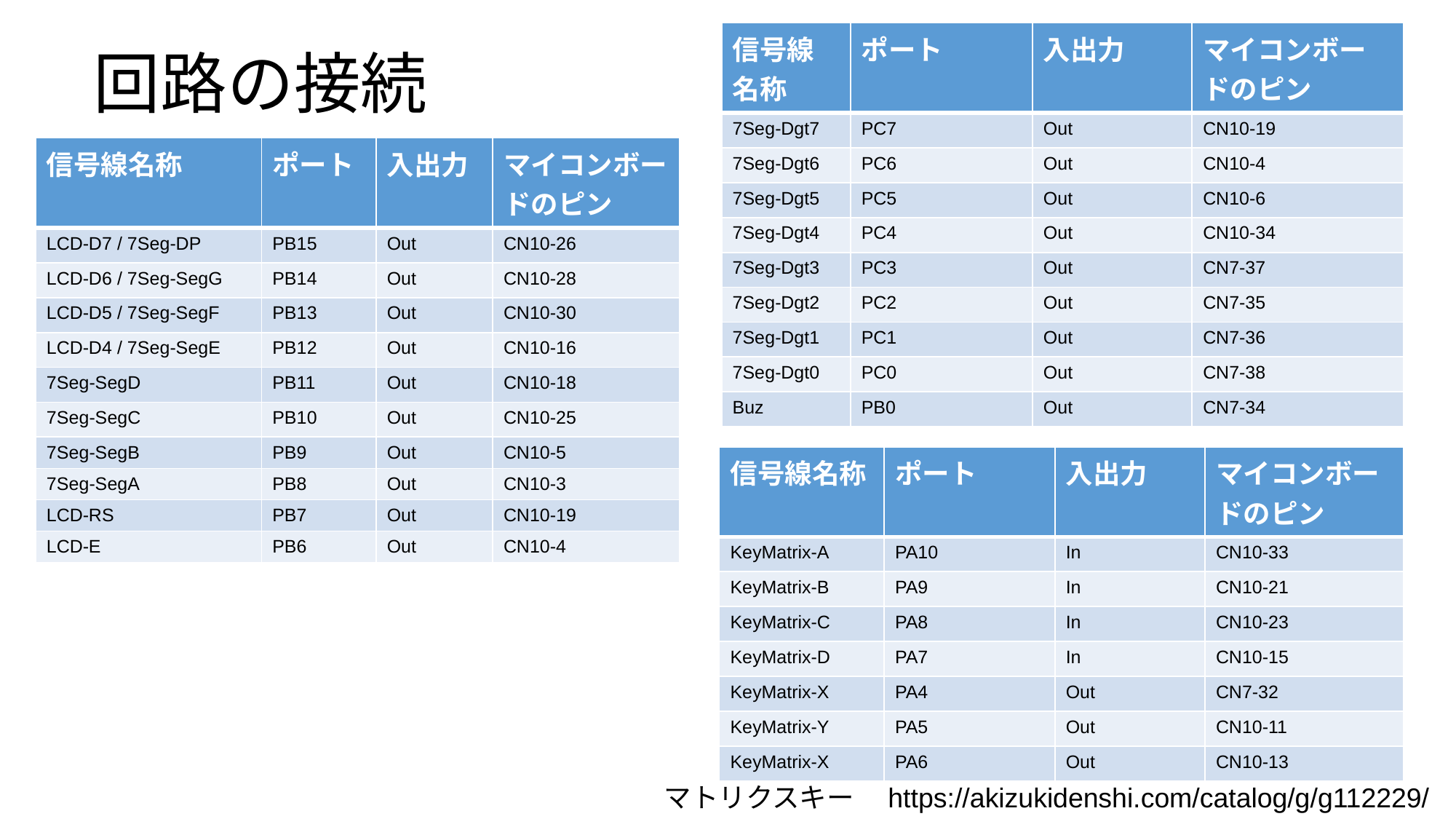

# 回路の接続
| 信号線名称 | ポート | 入出力 | マイコンボードのピン |
| --- | --- | --- | --- |
| 7Seg-Dgt7 | PC7 | Out | CN10-19 |
| 7Seg-Dgt6 | PC6 | Out | CN10-4 |
| 7Seg-Dgt5 | PC5 | Out | CN10-6 |
| 7Seg-Dgt4 | PC4 | Out | CN10-34 |
| 7Seg-Dgt3 | PC3 | Out | CN7-37 |
| 7Seg-Dgt2 | PC2 | Out | CN7-35 |
| 7Seg-Dgt1 | PC1 | Out | CN7-36 |
| 7Seg-Dgt0 | PC0 | Out | CN7-38 |
| Buz | PB0 | Out | CN7-34 |
| 信号線名称 | ポート | 入出力 | マイコンボードのピン |
| --- | --- | --- | --- |
| LCD-D7 / 7Seg-DP | PB15 | Out | CN10-26 |
| LCD-D6 / 7Seg-SegG | PB14 | Out | CN10-28 |
| LCD-D5 / 7Seg-SegF | PB13 | Out | CN10-30 |
| LCD-D4 / 7Seg-SegE | PB12 | Out | CN10-16 |
| 7Seg-SegD | PB11 | Out | CN10-18 |
| 7Seg-SegC | PB10 | Out | CN10-25 |
| 7Seg-SegB | PB9 | Out | CN10-5 |
| 7Seg-SegA | PB8 | Out | CN10-3 |
| LCD-RS | PB7 | Out | CN10-19 |
| LCD-E | PB6 | Out | CN10-4 |
| 信号線名称 | ポート | 入出力 | マイコンボードのピン |
| --- | --- | --- | --- |
| KeyMatrix-A | PA10 | In | CN10-33 |
| KeyMatrix-B | PA9 | In | CN10-21 |
| KeyMatrix-C | PA8 | In | CN10-23 |
| KeyMatrix-D | PA7 | In | CN10-15 |
| KeyMatrix-X | PA4 | Out | CN7-32 |
| KeyMatrix-Y | PA5 | Out | CN10-11 |
| KeyMatrix-X | PA6 | Out | CN10-13 |
マトリクスキー　https://akizukidenshi.com/catalog/g/g112229/